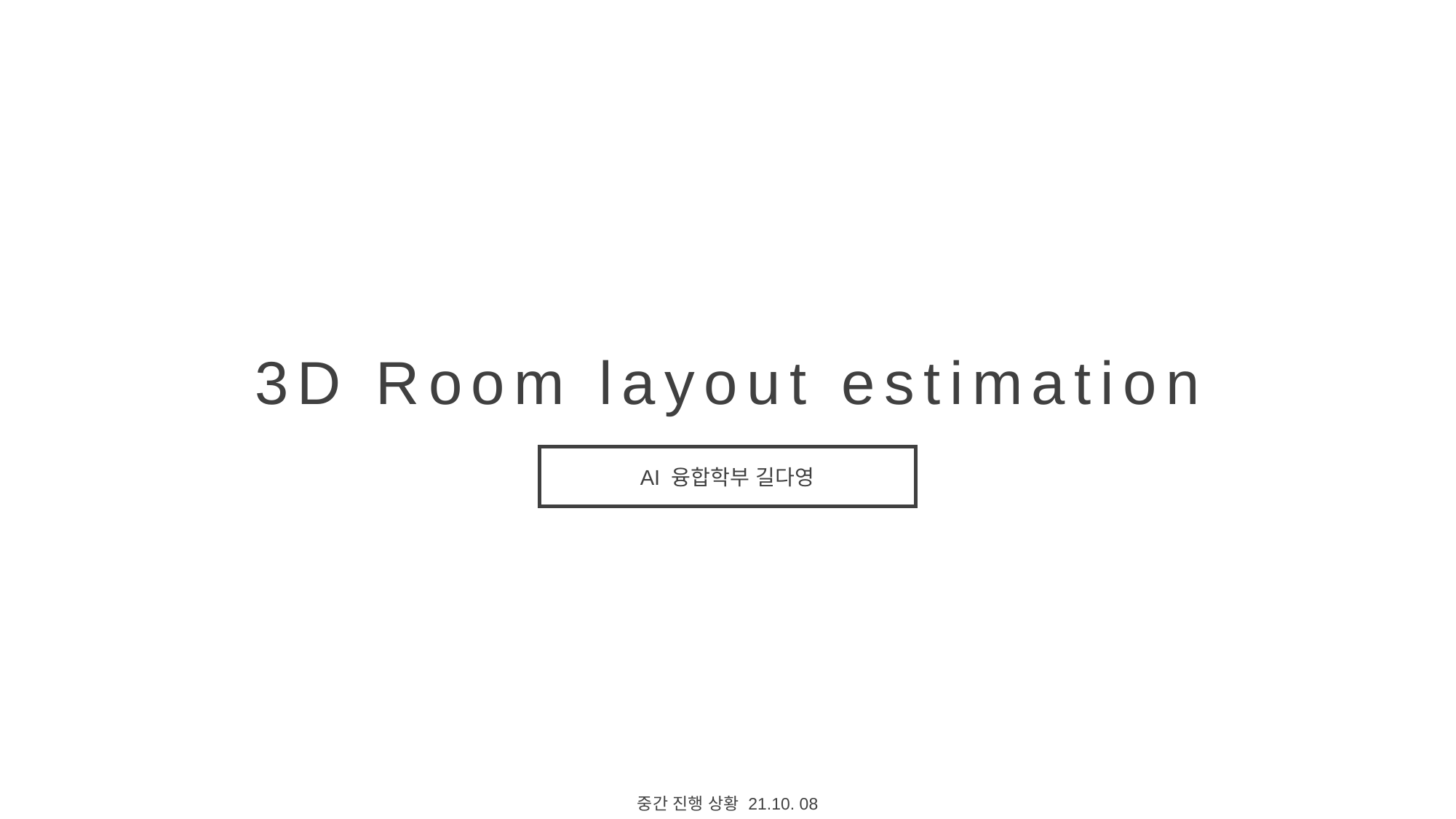

3D Room layout estimation
AI 융합학부 길다영
중간 진행 상황 21.10. 08